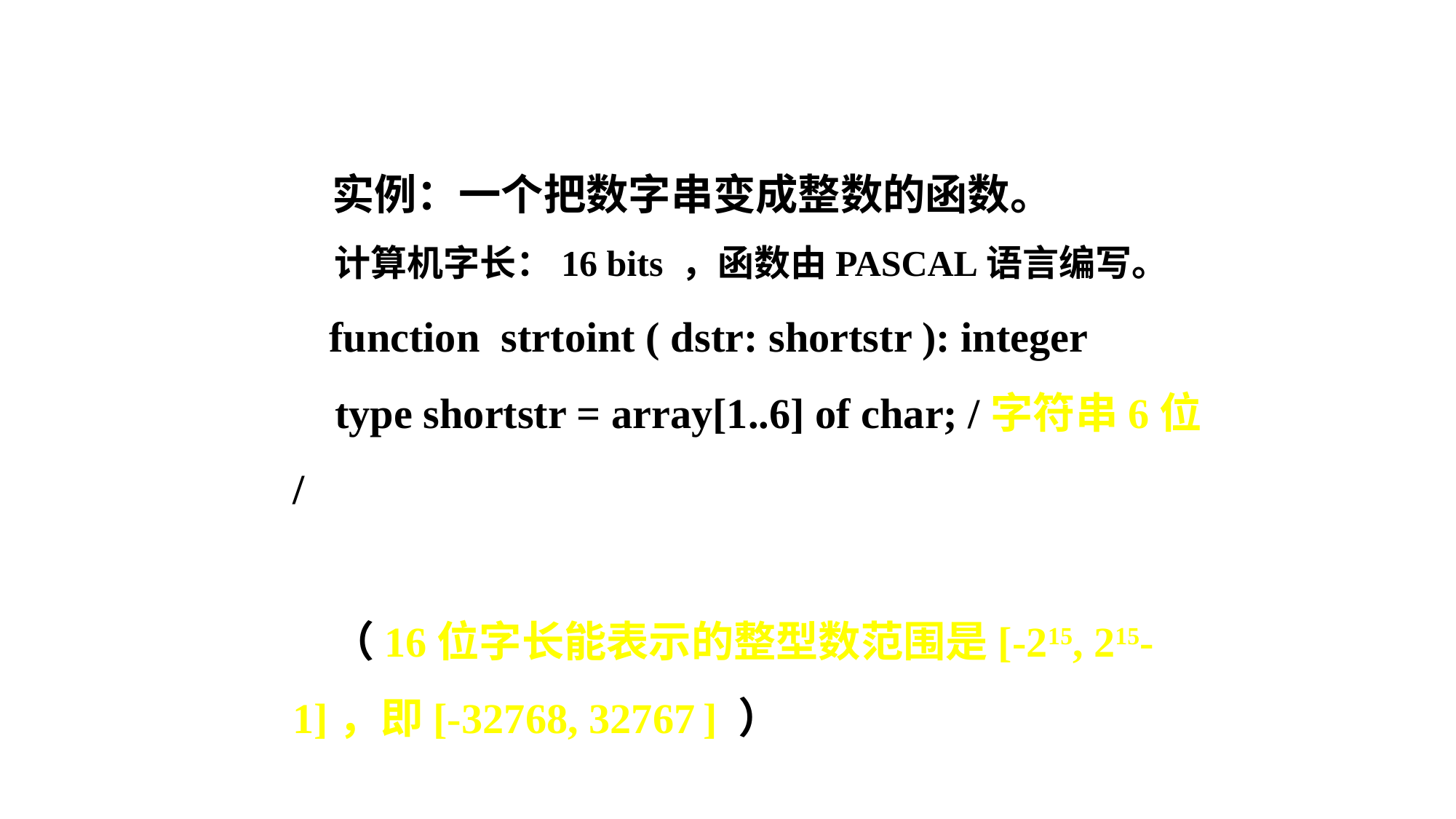

实例：一个把数字串变成整数的函数。
    计算机字长：16 bits ，函数由PASCAL语言编写。
    function  strtoint ( dstr: shortstr ): integer
    type shortstr = array[1..6] of char; /字符串6位/

   （16位字长能表示的整型数范围是[-215, 215-1]，即[-32768, 32767 ] ）